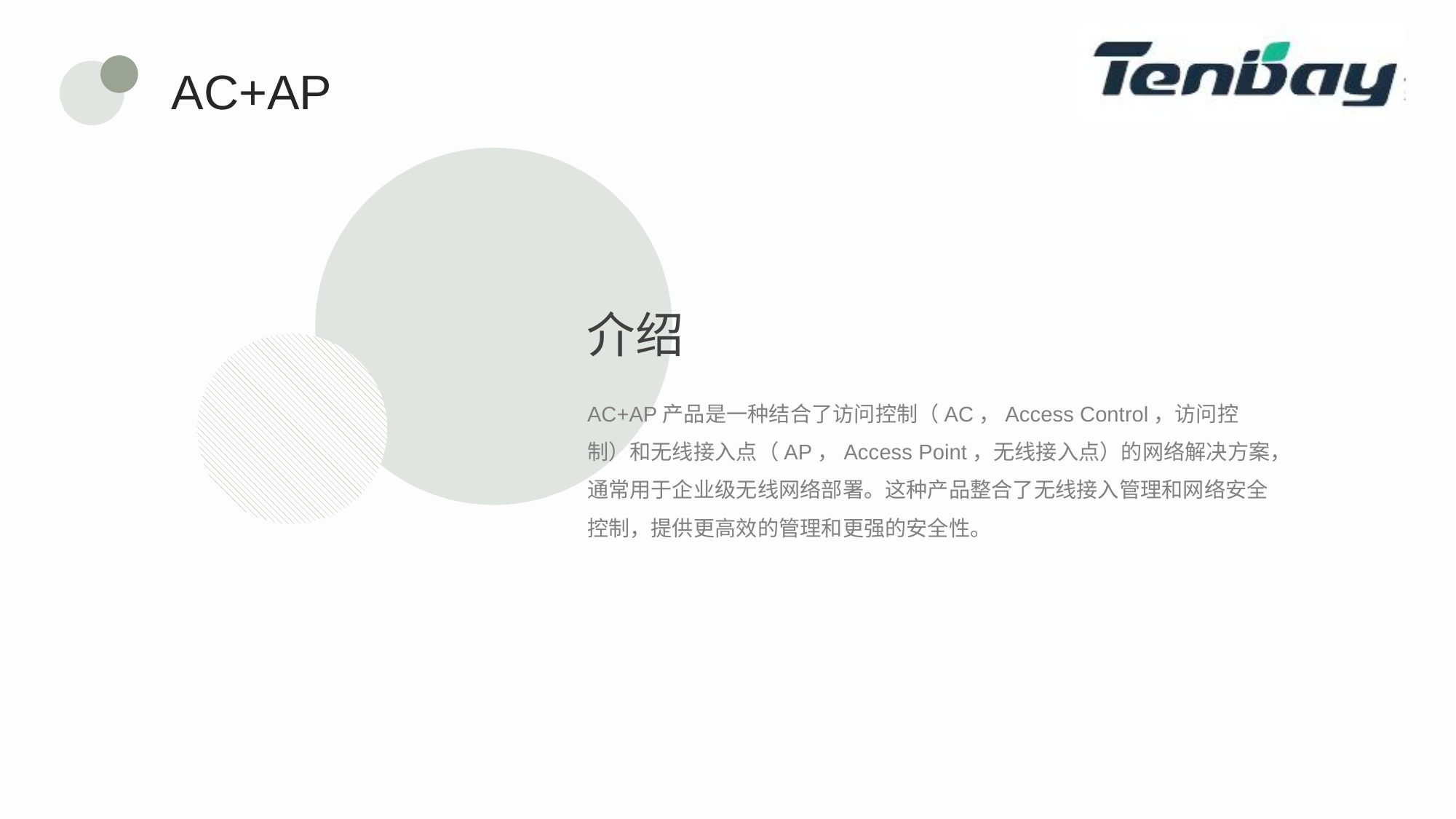

AC+AP

介绍

AC+AP产品是一种结合了访问控制（AC，Access Control，访问控制）和无线接入点（AP，Access Point，无线接入点）的网络解决方案，通常用于企业级无线网络部署。这种产品整合了无线接入管理和网络安全控制，提供更高效的管理和更强的安全性。